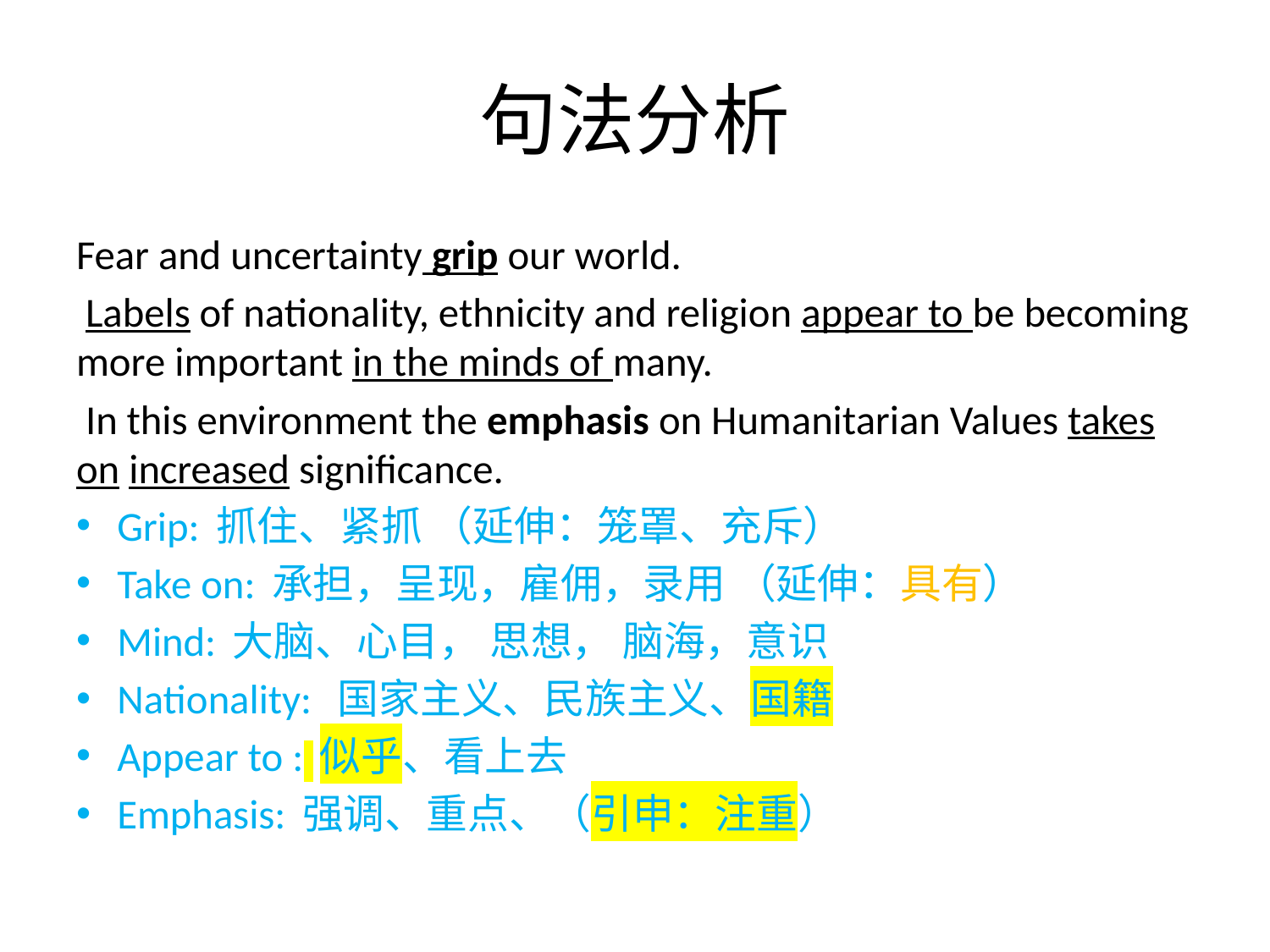

# 句法分析
Fear and uncertainty grip our world.
 Labels of nationality, ethnicity and religion appear to be becoming more important in the minds of many.
 In this environment the emphasis on Humanitarian Values takes on increased significance.
Grip: 抓住、紧抓 （延伸：笼罩、充斥）
Take on: 承担，呈现，雇佣，录用 （延伸：具有）
Mind: 大脑、心目， 思想， 脑海，意识
Nationality:  国家主义、民族主义、国籍
Appear to : 似乎、看上去
Emphasis: 强调、重点、（引申：注重）